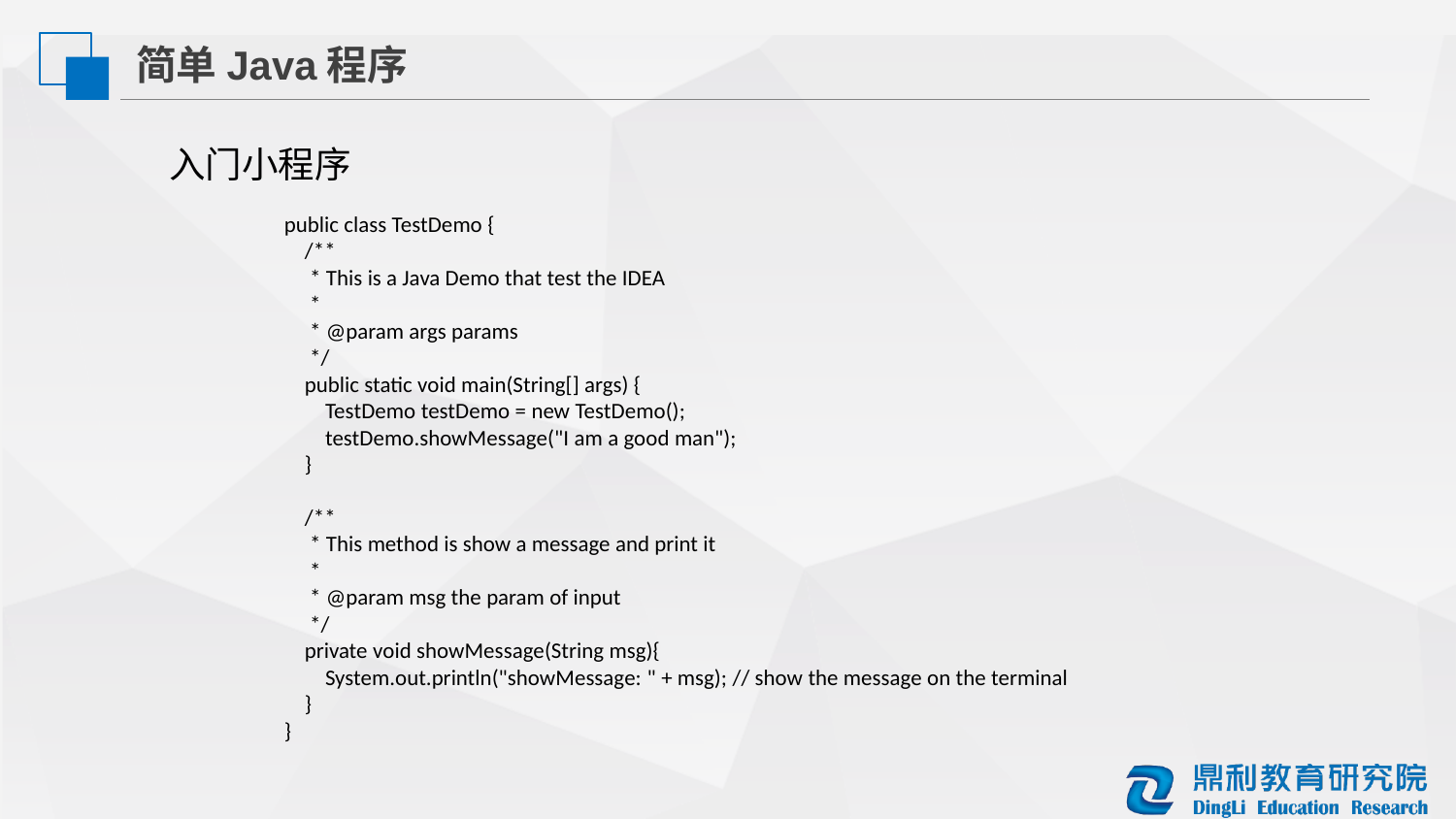

简单Java程序
入门小程序
public class TestDemo {
    /**
     * This is a Java Demo that test the IDEA
     *
     * @param args params
     */
    public static void main(String[] args) {
        TestDemo testDemo = new TestDemo();
        testDemo.showMessage("I am a good man");
    }

    /**
     * This method is show a message and print it
     *
     * @param msg the param of input
     */
    private void showMessage(String msg){
        System.out.println("showMessage: " + msg); // show the message on the terminal
    }
}